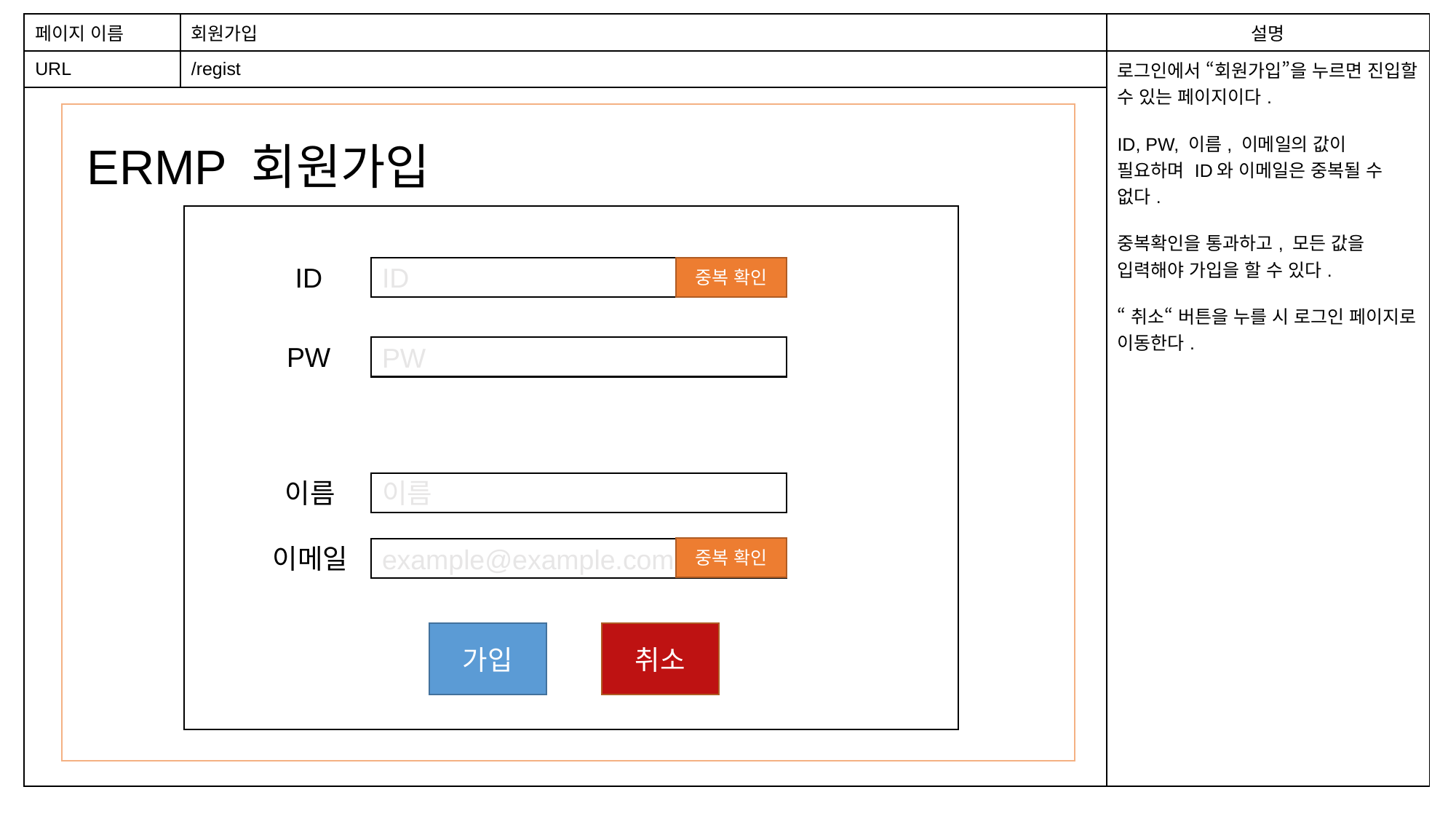

| 페이지 이름 | 회원가입 | 설명 |
| --- | --- | --- |
| URL | /regist | 로그인에서 “회원가입”을 누르면 진입할 수 있는 페이지이다. ID, PW, 이름, 이메일의 값이 필요하며 ID와 이메일은 중복될 수 없다. 중복확인을 통과하고, 모든 값을 입력해야 가입을 할 수 있다. “취소“ 버튼을 누를 시 로그인 페이지로 이동한다. |
|  |  |  |
|  |  |  |  |  |  |  |  |
| --- | --- | --- | --- | --- | --- | --- | --- |
|  |  |  |  |  |  |  |  |

ERMP 회원가입

ID
중복 확인
ID
PW
PW
이름
이름
이메일
중복 확인
example@example.com
가입
취소